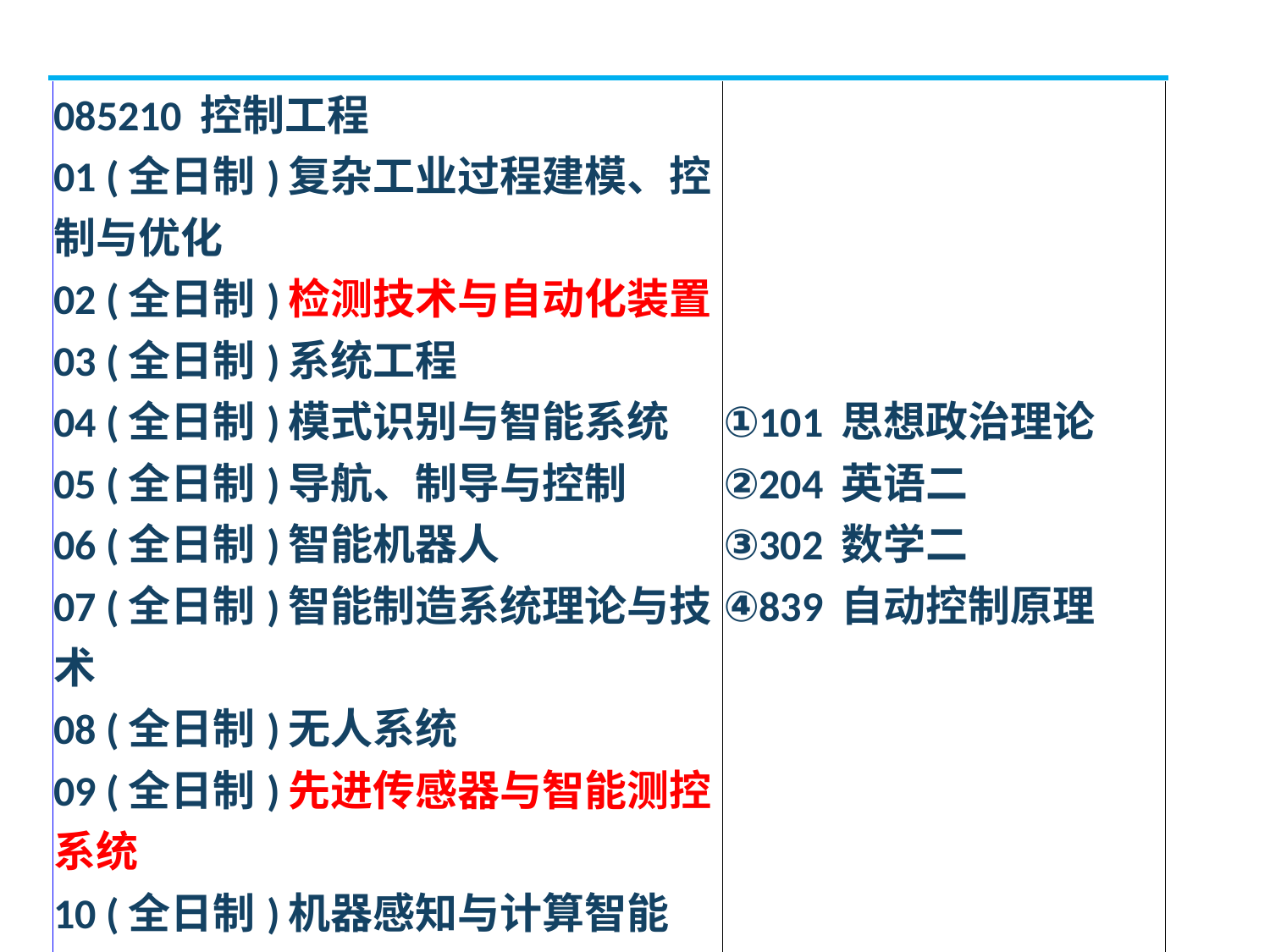

| 085210 控制工程 01 (全日制)复杂工业过程建模、控制与优化 02 (全日制)检测技术与自动化装置 03 (全日制)系统工程 04 (全日制)模式识别与智能系统 05 (全日制)导航、制导与控制 06 (全日制)智能机器人 07 (全日制)智能制造系统理论与技术 08 (全日制)无人系统 09 (全日制)先进传感器与智能测控系统 10 (全日制)机器感知与计算智能 | ①101 思想政治理论 ②204 英语二 ③302 数学二 ④839 自动控制原理 |
| --- | --- |
|  |  |